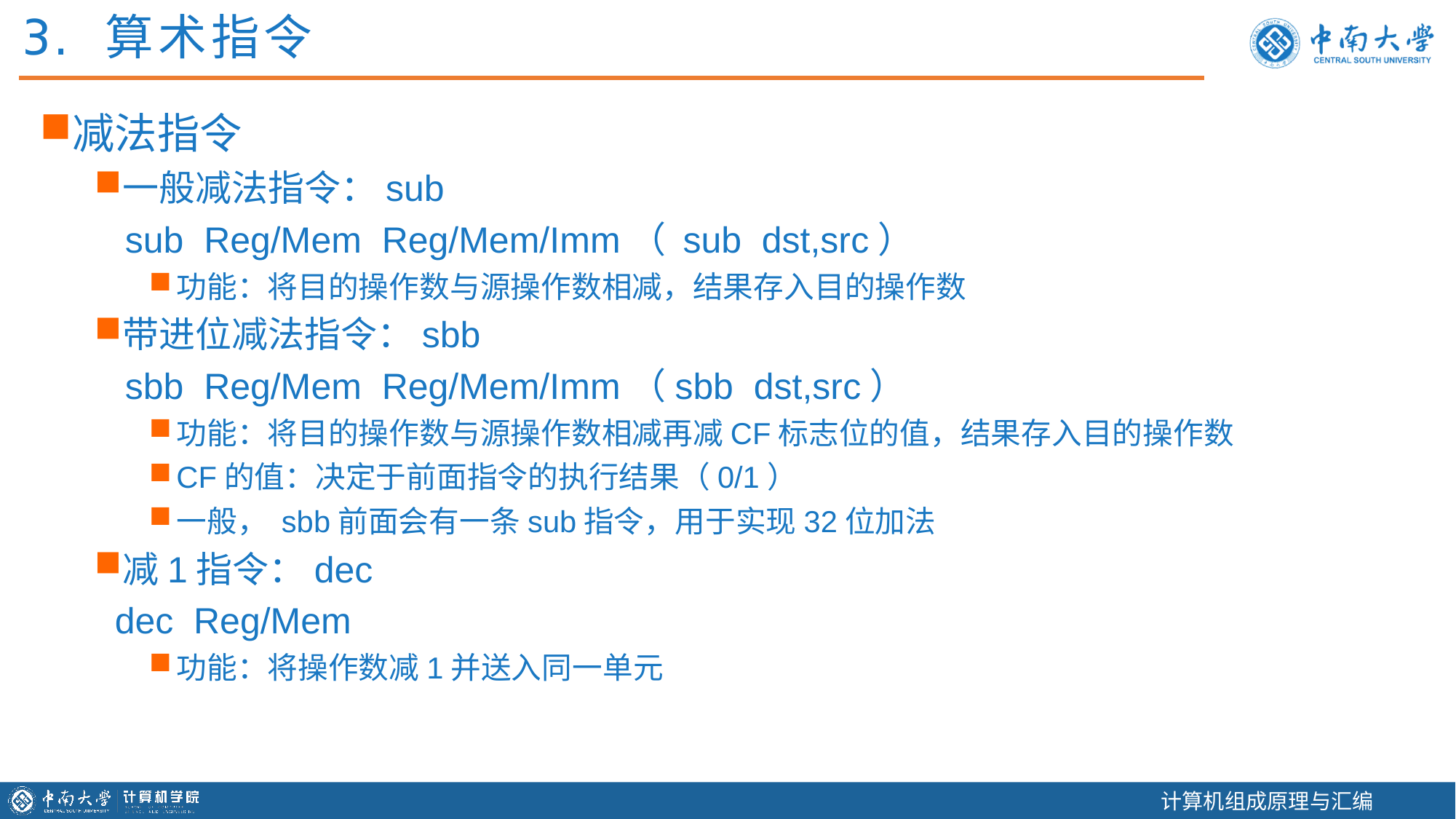

3. 算术指令
减法指令
一般减法指令：sub
   sub  Reg/Mem  Reg/Mem/Imm（ sub  dst,src）
功能：将目的操作数与源操作数相减，结果存入目的操作数
带进位减法指令：sbb
   sbb  Reg/Mem  Reg/Mem/Imm（sbb  dst,src）
功能：将目的操作数与源操作数相减再减CF标志位的值，结果存入目的操作数
CF的值：决定于前面指令的执行结果（0/1）
一般， sbb前面会有一条sub指令，用于实现32位加法
减1指令：dec
  dec  Reg/Mem
功能：将操作数减1并送入同一单元

25